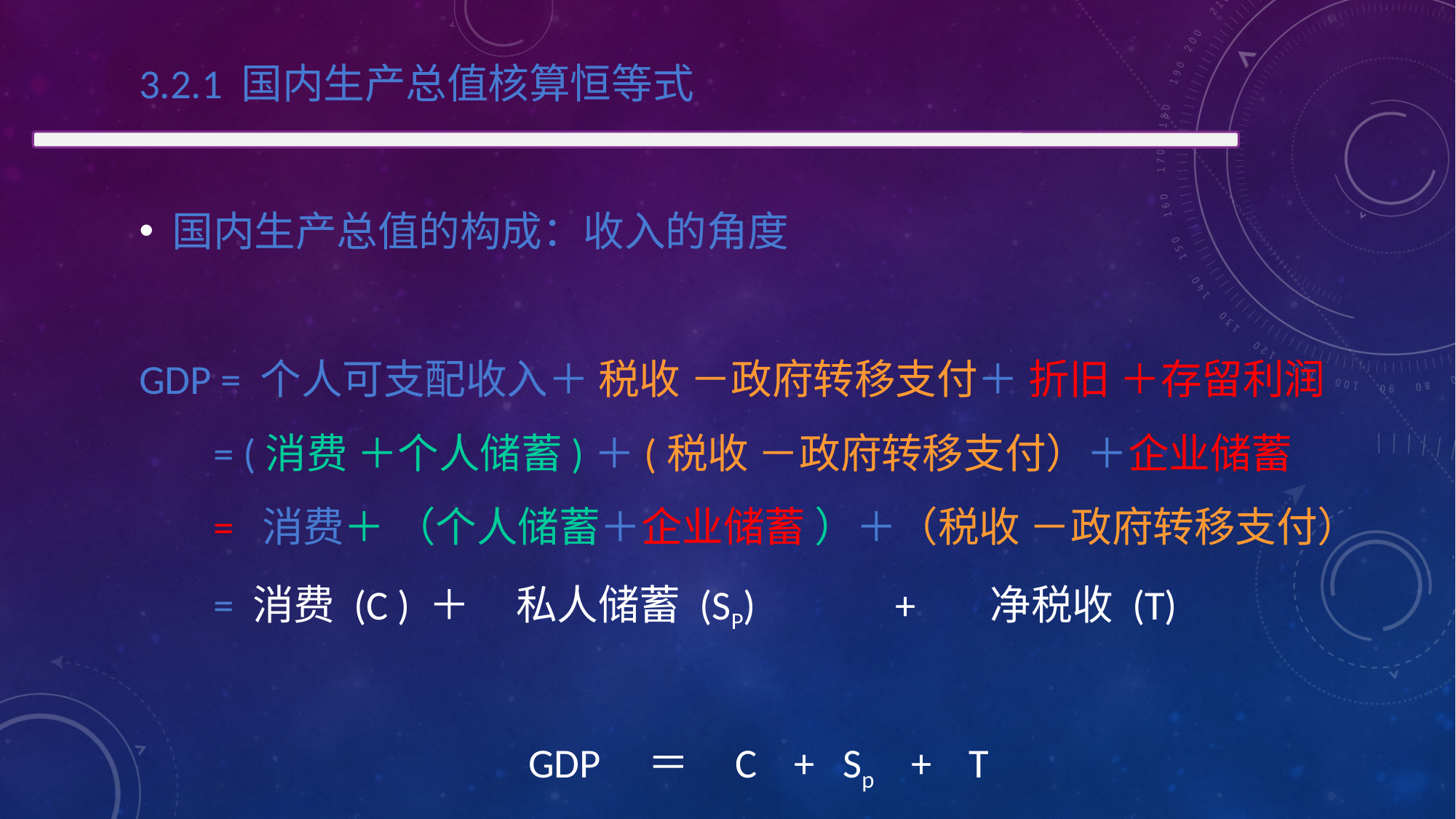

3.2.1 国内生产总值核算恒等式

国内生产总值的构成：收入的角度

GDP = 个人可支配收入＋ 税收 －政府转移支付＋ 折旧 ＋存留利润
        = (消费 ＋个人储蓄)＋(税收 －政府转移支付）＋企业储蓄
        =  消费＋ （个人储蓄＋企业储蓄 ）＋（税收 －政府转移支付）
        = 消费 (C ) ＋     私人储蓄 (SP)               +       净税收 (T)

GDP    ＝    C    +   Sp    +    T